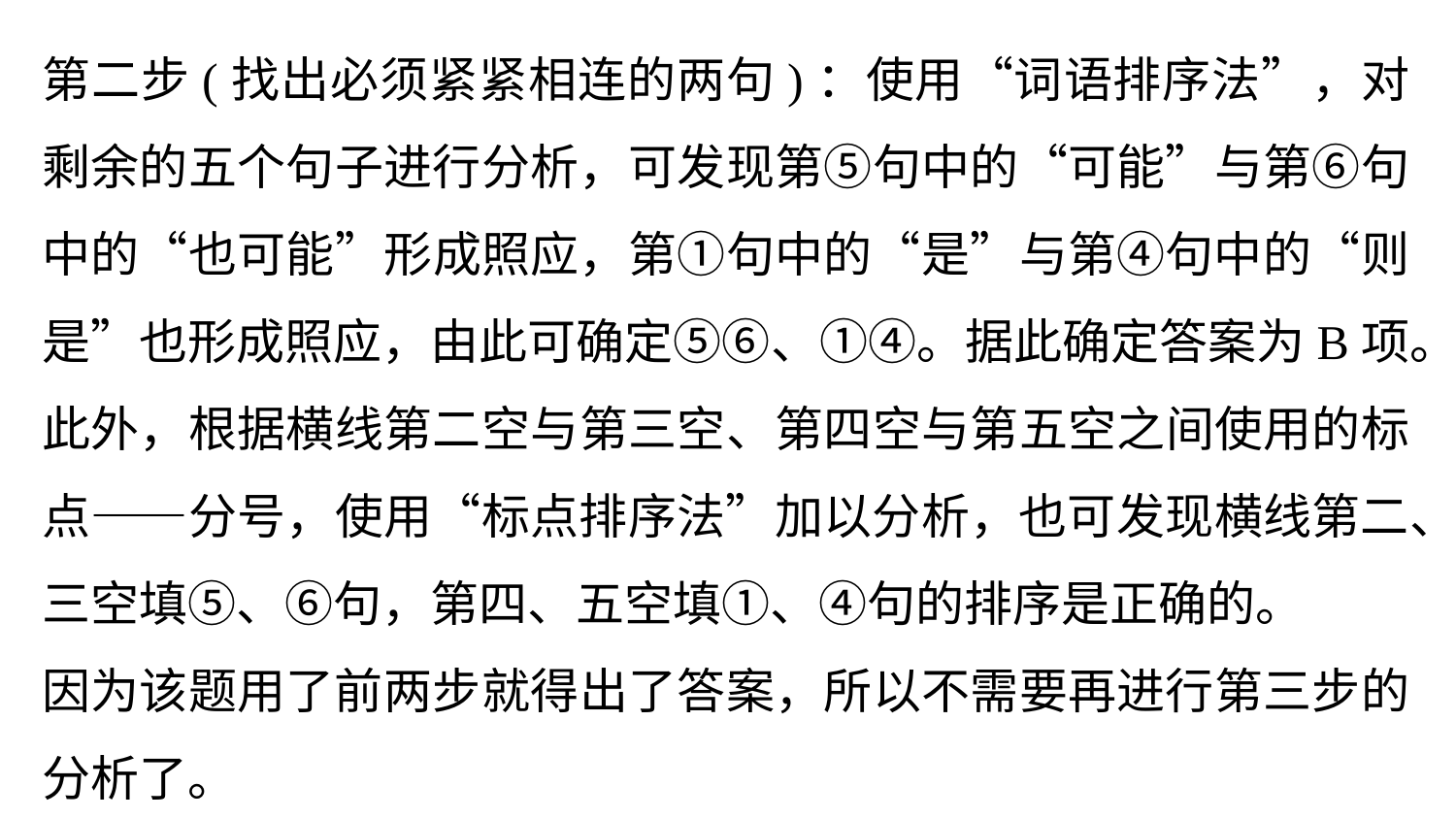

第二步(找出必须紧紧相连的两句)：使用“词语排序法”，对剩余的五个句子进行分析，可发现第⑤句中的“可能”与第⑥句中的“也可能”形成照应，第①句中的“是”与第④句中的“则是”也形成照应，由此可确定⑤⑥、①④。据此确定答案为B项。此外，根据横线第二空与第三空、第四空与第五空之间使用的标点——分号，使用“标点排序法”加以分析，也可发现横线第二、三空填⑤、⑥句，第四、五空填①、④句的排序是正确的。
因为该题用了前两步就得出了答案，所以不需要再进行第三步的分析了。